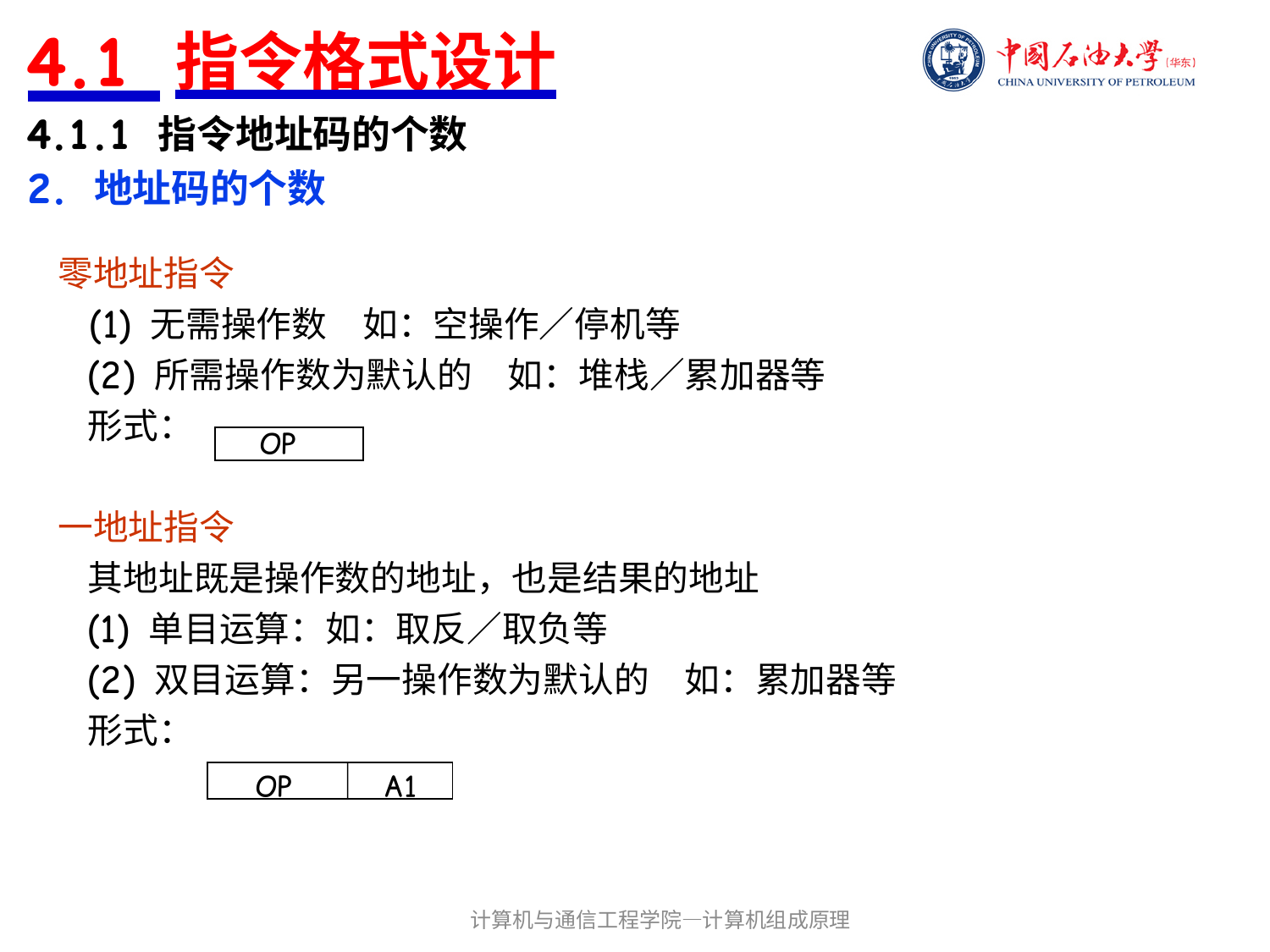

# 4.1 指令格式设计
4.1.1 指令地址码的个数
2. 地址码的个数

零地址指令
   (1) 无需操作数　如：空操作／停机等
(2) 所需操作数为默认的　如：堆栈／累加器等
形式：

一地址指令
其地址既是操作数的地址，也是结果的地址
(1) 单目运算：如：取反／取负等
(2) 双目运算：另一操作数为默认的　如：累加器等
形式：

OP

OP

A1
计算机与通信工程学院—计算机组成原理
14